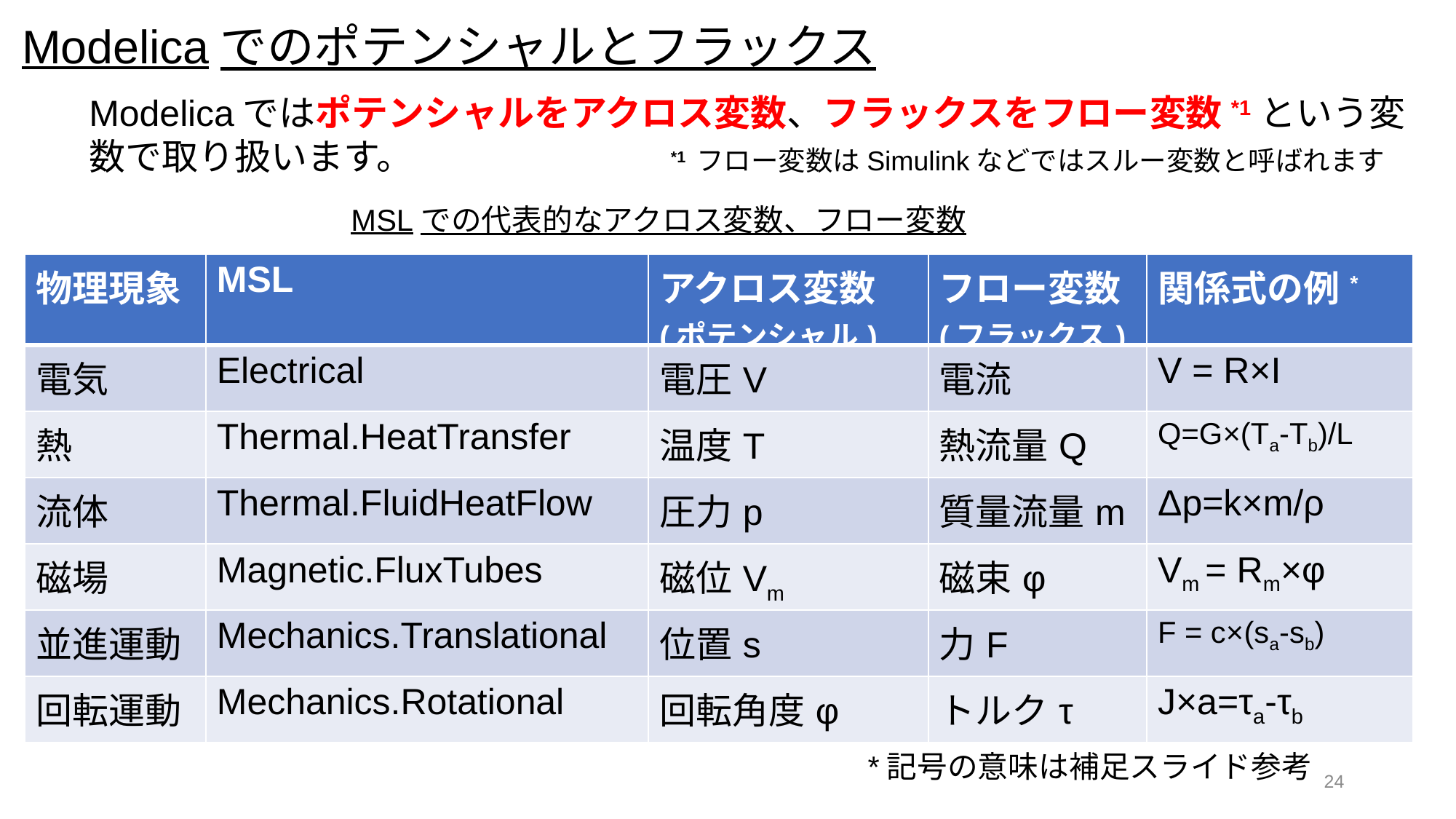

Modelicaでのポテンシャルとフラックス
Modelicaではポテンシャルをアクロス変数、フラックスをフロー変数*1という変数で取り扱います。
*1 フロー変数はSimulinkなどではスルー変数と呼ばれます
MSLでの代表的なアクロス変数、フロー変数
| 物理現象 | MSL | アクロス変数 (ポテンシャル) | フロー変数 (フラックス) | 関係式の例\* |
| --- | --- | --- | --- | --- |
| 電気 | Electrical | 電圧V | 電流 | V = R×I |
| 熱 | Thermal.HeatTransfer | 温度T | 熱流量Q | Q=G×(Ta-Tb)/L |
| 流体 | Thermal.FluidHeatFlow | 圧力p | 質量流量m | Δp=k×m/ρ |
| 磁場 | Magnetic.FluxTubes | 磁位Vm | 磁束φ | Vm = Rm×φ |
| 並進運動 | Mechanics.Translational | 位置s | 力F | F = c×(sa-sb) |
| 回転運動 | Mechanics.Rotational | 回転角度φ | トルクτ | J×a=τa-τb |
*記号の意味は補足スライド参考
24